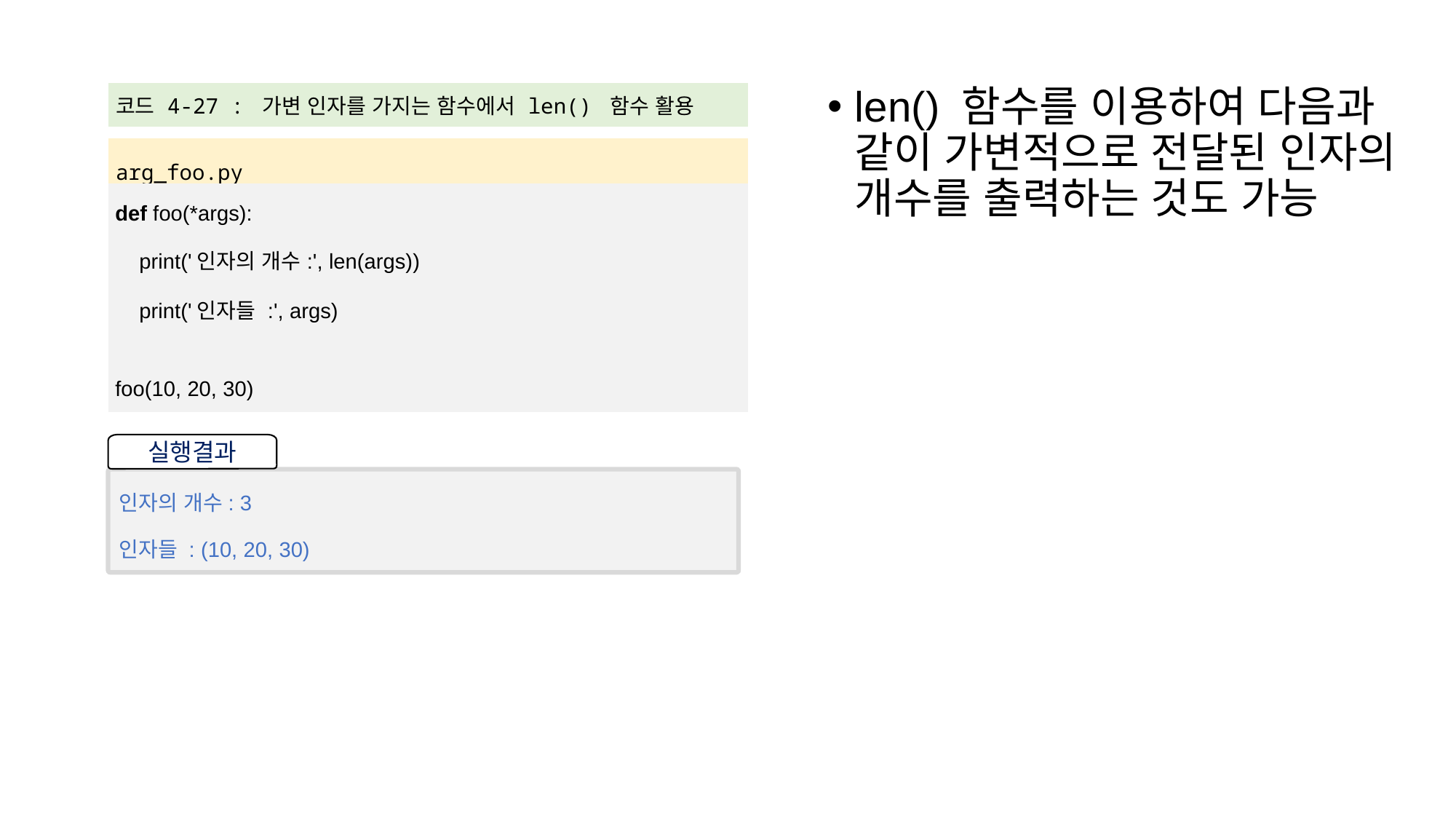

len() 함수를 이용하여 다음과 같이 가변적으로 전달된 인자의 개수를 출력하는 것도 가능

| 코드 4-27 : 가변 인자를 가지는 함수에서 len() 함수 활용 |
| --- |
|  |
| arg\_foo.py |
| def foo(\*args): print('인자의 개수:', len(args)) print('인자들 :', args) foo(10, 20, 30) |
|  |
실행결과

인자의 개수: 3
인자들 : (10, 20, 30)